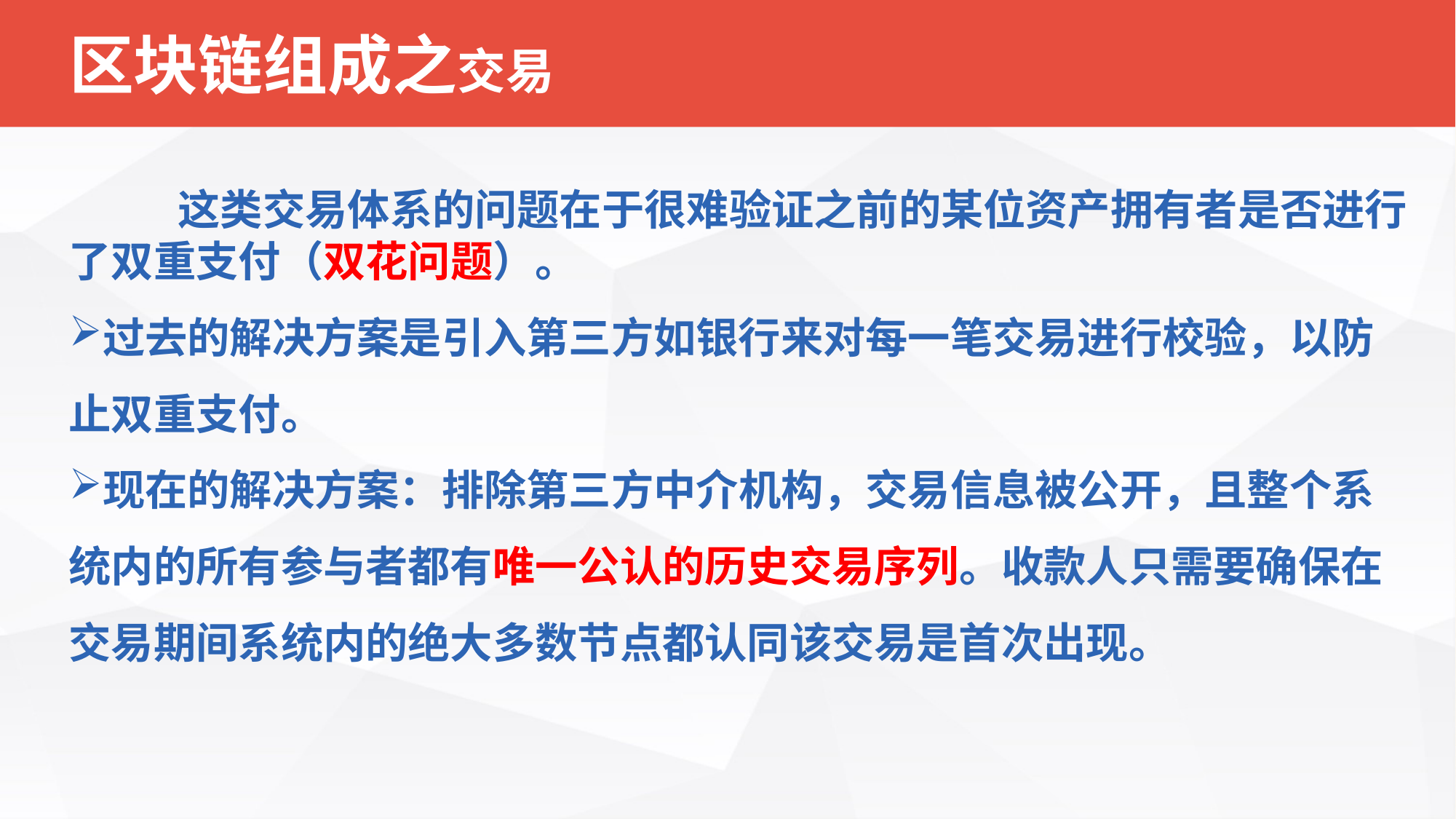

区块链组成之交易

	这类交易体系的问题在于很难验证之前的某位资产拥有者是否进行了双重支付（双花问题）。
过去的解决方案是引入第三方如银行来对每一笔交易进行校验，以防止双重支付。
现在的解决方案：排除第三方中介机构，交易信息被公开，且整个系统内的所有参与者都有唯一公认的历史交易序列。收款人只需要确保在交易期间系统内的绝大多数节点都认同该交易是首次出现。